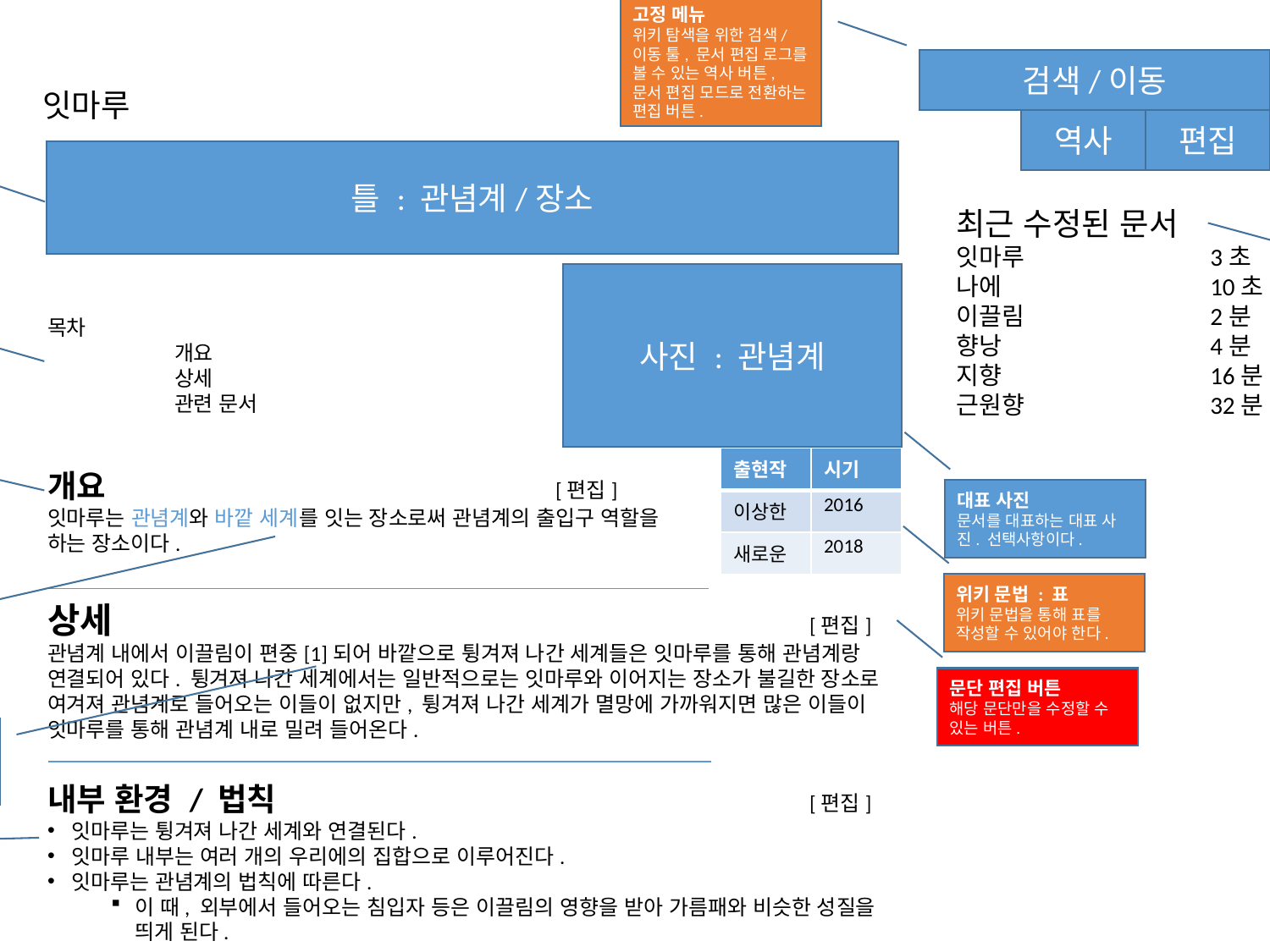

고정 메뉴
위키 탐색을 위한 검색/이동 툴, 문서 편집 로그를 볼 수 있는 역사 버튼, 문서 편집 모드로 전환하는 편집 버튼.
검색/이동
잇마루
역사
편집
틀 : 관념계/장소
틀 기능
틀은 기본 서브 문서를 Import하고 추가 인자를 통해 현재 페이지에 맞는 하이라이트 효과를 줄 수 있어야 한다
최근 수정된 문서
잇마루		3초
나에		10초
이끌림		2분
향낭		4분
지향		16분
근원향		32분
최근 수정된 문서
최근 수정된 문서를 보여준다.
사진 : 관념계
목차
	개요
	상세
	관련 문서

개요				[편집]
잇마루는 관념계와 바깥 세계를 잇는 장소로써 관념계의 출입구 역할을
하는 장소이다.

상세						[편집]
관념계 내에서 이끌림이 편중[1]되어 바깥으로 튕겨져 나간 세계들은 잇마루를 통해 관념계랑 연결되어 있다. 튕겨져 나간 세계에서는 일반적으로는 잇마루와 이어지는 장소가 불길한 장소로 여겨져 관념계로 들어오는 이들이 없지만, 튕겨져 나간 세계가 멸망에 가까워지면 많은 이들이 잇마루를 통해 관념계 내로 밀려 들어온다.

내부 환경 / 법칙					[편집]
잇마루는 튕겨져 나간 세계와 연결된다.
잇마루 내부는 여러 개의 우리에의 집합으로 이루어진다.
잇마루는 관념계의 법칙에 따른다.
이 때, 외부에서 들어오는 침입자 등은 이끌림의 영향을 받아 가름패와 비슷한 성질을 띄게 된다.
목차 기능
문서 내의 문단 제목들을 취합하여 자동적으로 목차를 생성해야 한다.
| 출현작 | 시기 |
| --- | --- |
| 이상한 | 2016 |
| 새로운 | 2018 |
위키 문법
위키 문법을 HTML로 파싱할 수 있어야 한다.
대표 사진
문서를 대표하는 대표 사진. 선택사항이다.
위키 문법 : 표
위키 문법을 통해 표를 작성할 수 있어야 한다.
위키 문법 : 링크
위키 문법을 통해 간편하게 타 문서 / 타 사이트로 링크할 수 있어야 한다.
문단 편집 버튼
해당 문단만을 수정할 수 있는 버튼.
위키 문법 : 주석
출처 표기 / 부가 설명 등에 사용하는 주석 기능.
위키 문법 : 리스트
번호가 없는 리스트, 혹은 번호가 있는 리스트를 생성할 수 있다.